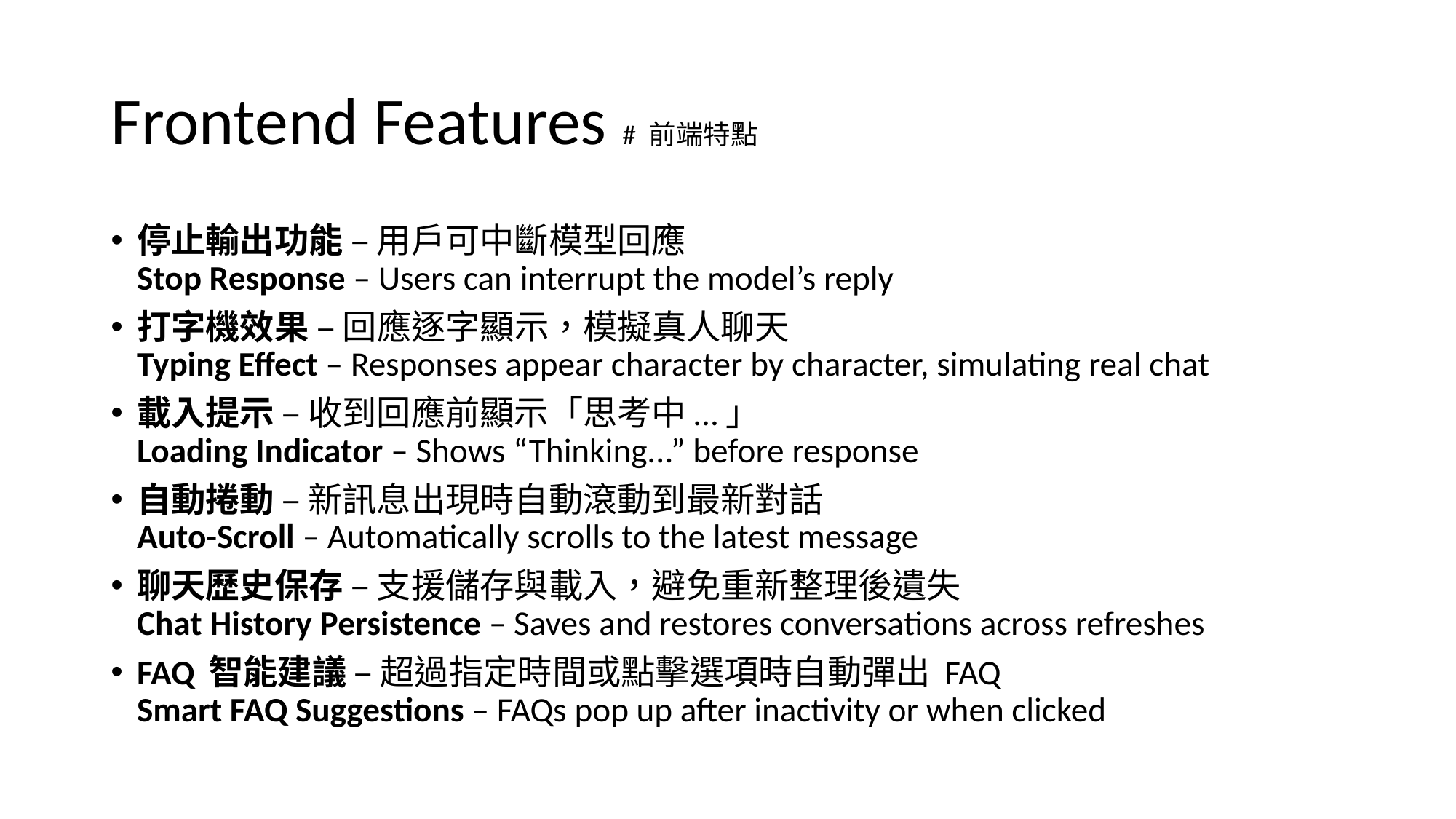

# Frontend Features # 前端特點
停止輸出功能 – 用戶可中斷模型回應
Stop Response – Users can interrupt the model’s reply
打字機效果 – 回應逐字顯示，模擬真人聊天
Typing Effect – Responses appear character by character, simulating real chat
載入提示 – 收到回應前顯示「思考中...」
Loading Indicator – Shows “Thinking...” before response
自動捲動 – 新訊息出現時自動滾動到最新對話
Auto-Scroll – Automatically scrolls to the latest message
聊天歷史保存 – 支援儲存與載入，避免重新整理後遺失
Chat History Persistence – Saves and restores conversations across refreshes
FAQ 智能建議 – 超過指定時間或點擊選項時自動彈出 FAQ
Smart FAQ Suggestions – FAQs pop up after inactivity or when clicked